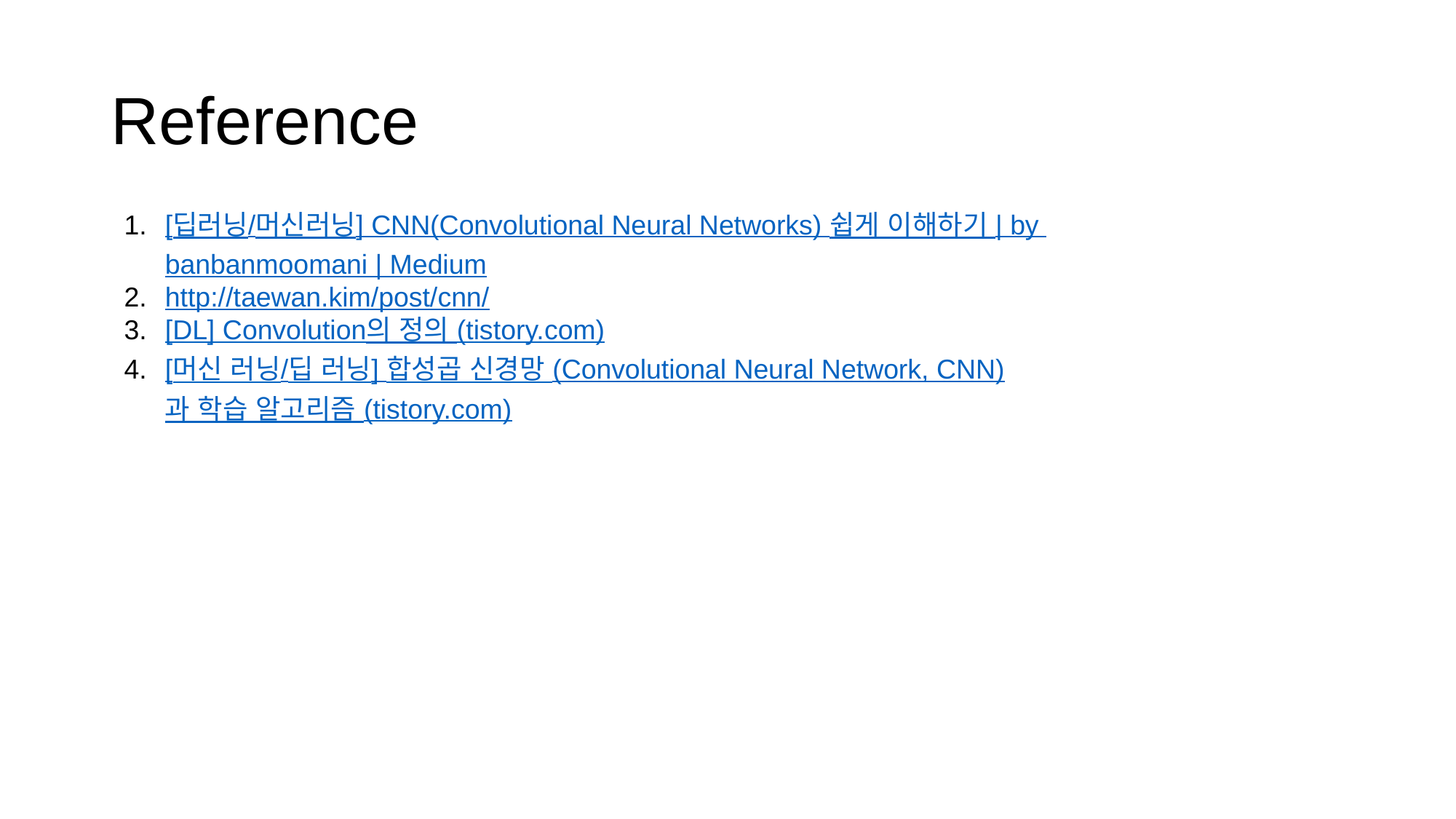

# Reference
[딥러닝/머신러닝] CNN(Convolutional Neural Networks) 쉽게 이해하기 | by banbanmoomani | Medium
http://taewan.kim/post/cnn/
[DL] Convolution의 정의 (tistory.com)
[머신 러닝/딥 러닝] 합성곱 신경망 (Convolutional Neural Network, CNN)과 학습 알고리즘 (tistory.com)